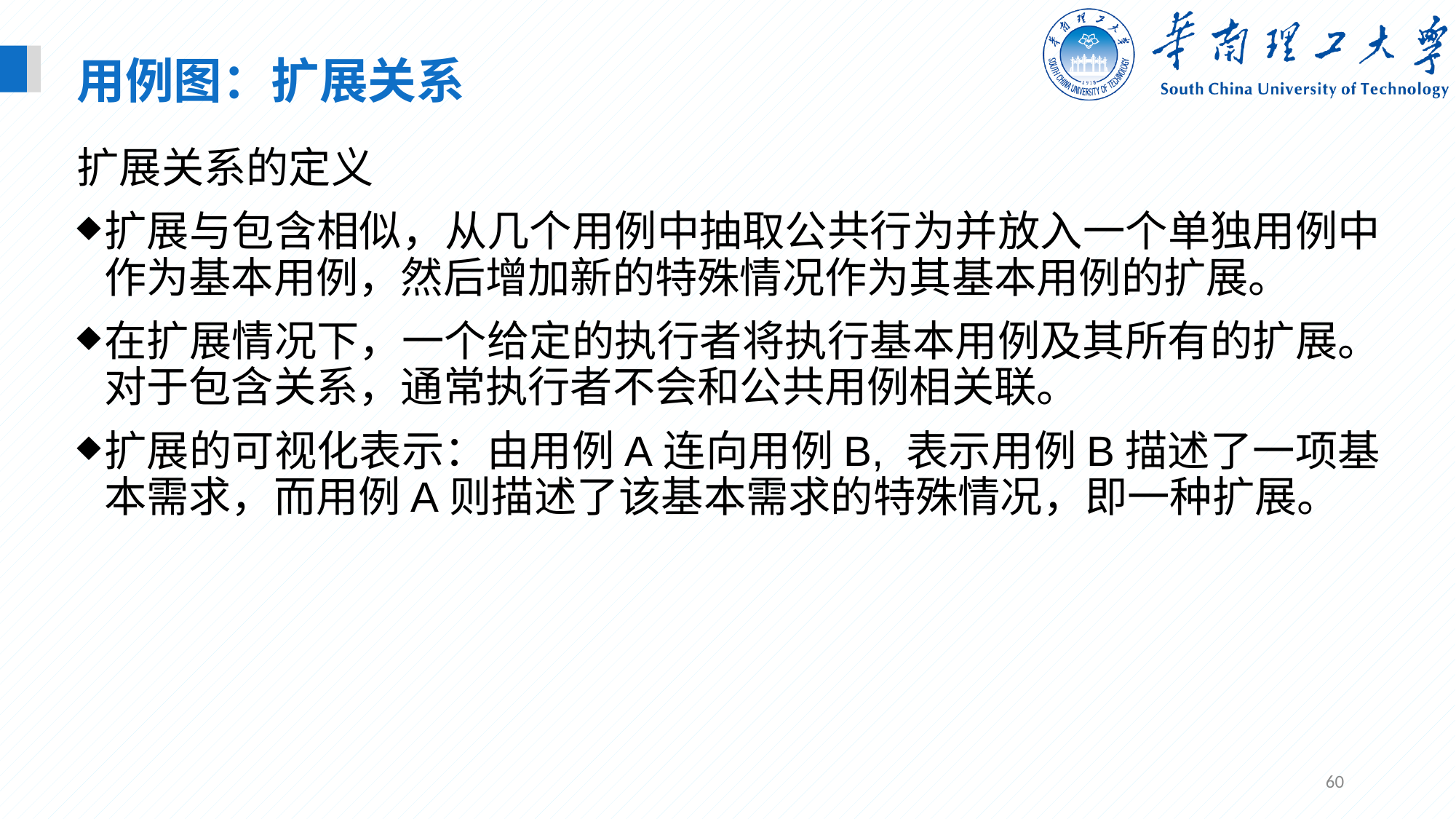

用例图：扩展关系
扩展关系的定义
扩展与包含相似，从几个用例中抽取公共行为并放入一个单独用例中作为基本用例，然后增加新的特殊情况作为其基本用例的扩展。
在扩展情况下，一个给定的执行者将执行基本用例及其所有的扩展。对于包含关系，通常执行者不会和公共用例相关联。
扩展的可视化表示：由用例A连向用例B, 表示用例B描述了一项基本需求，而用例A则描述了该基本需求的特殊情况，即一种扩展。
60